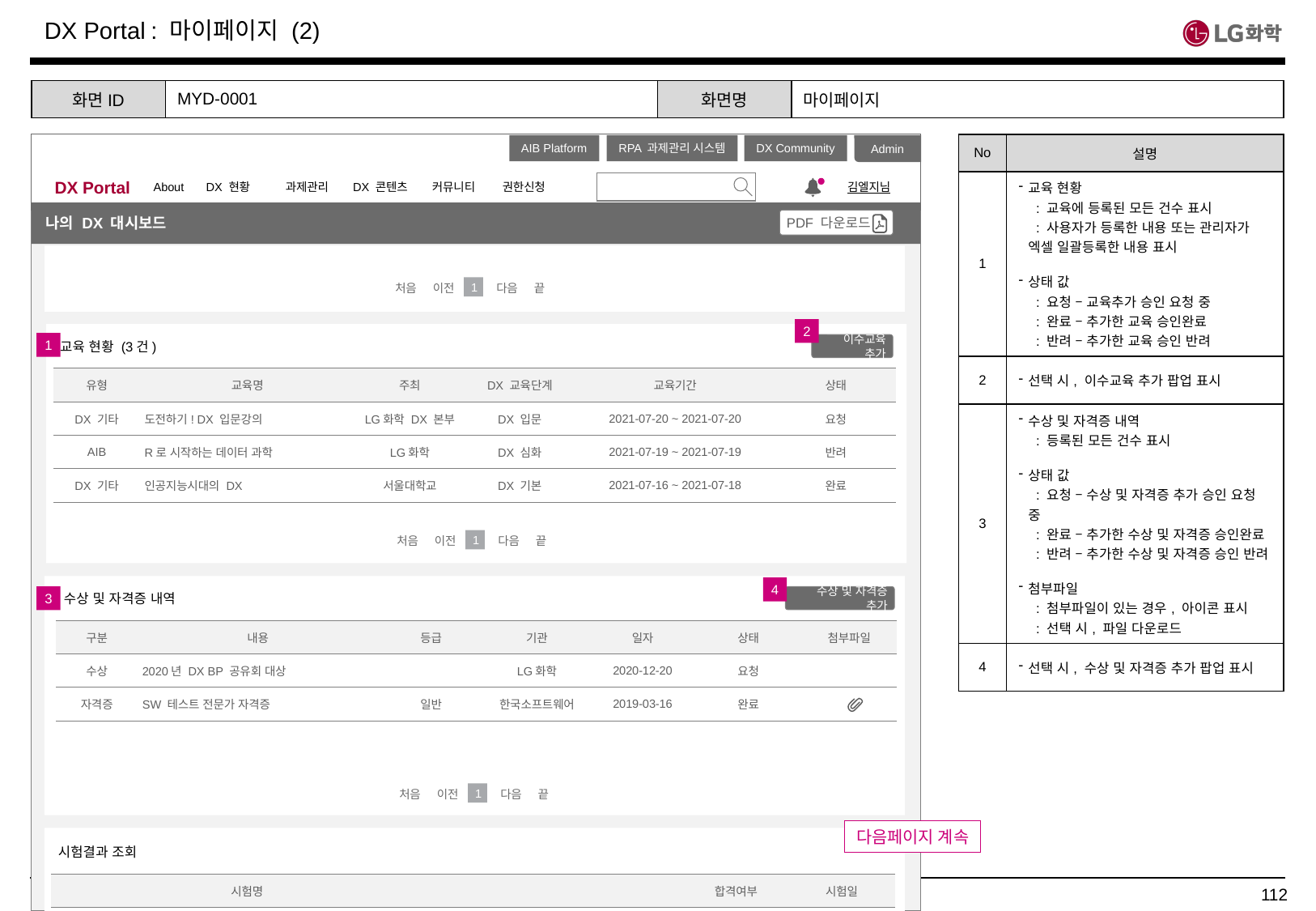

: 마이페이지 (2)
| 화면ID | MYD-0001 | 화면명 | 마이페이지 |
| --- | --- | --- | --- |

| No | 설명 |
| --- | --- |
| 1 | 교육 현황 : 교육에 등록된 모든 건수 표시 : 사용자가 등록한 내용 또는 관리자가 엑셀 일괄등록한 내용 표시 상태 값 : 요청 – 교육추가 승인 요청 중 : 완료 – 추가한 교육 승인완료 : 반려 – 추가한 교육 승인 반려 |
| 2 | 선택 시, 이수교육 추가 팝업 표시 |
| 3 | 수상 및 자격증 내역 : 등록된 모든 건수 표시 상태 값 : 요청 – 수상 및 자격증 추가 승인 요청 중 : 완료 – 추가한 수상 및 자격증 승인완료 : 반려 – 추가한 수상 및 자격증 승인 반려 첨부파일 : 첨부파일이 있는 경우, 아이콘 표시 : 선택 시, 파일 다운로드 |
| 4 | 선택 시, 수상 및 자격증 추가 팝업 표시 |

Admin
DX Portal

About
DX 현황
과제관리
DX 콘텐츠
커뮤니티
권한신청
김엘지님

AIB Platform
RPA 과제관리 시스템
DX Community

나의 DX 대시보드
PDF 다운로드

처음     이전
다음     끝
1
2

교육 현황 (3건)
1
이수교육 추가
| 유형 | 교육명 | 주최 | DX 교육단계 | 교육기간 | 상태 |
| --- | --- | --- | --- | --- | --- |
| DX 기타 | 도전하기! DX 입문강의 | LG화학 DX 본부 | DX 입문 | 2021-07-20 ~ 2021-07-20 | 요청 |
| AIB | R로 시작하는 데이터 과학 | LG화학 | DX 심화 | 2021-07-19 ~ 2021-07-19 | 반려 |
| DX 기타 | 인공지능시대의 DX | 서울대학교 | DX 기본 | 2021-07-16 ~ 2021-07-18 | 완료 |
처음     이전
다음     끝
1

4
수상 및 자격증 내역
3
수상 및 자격증 추가
| 구분 | 내용 | 등급 | 기관 | 일자 | 상태 | 첨부파일 |
| --- | --- | --- | --- | --- | --- | --- |
| 수상 | 2020년 DX BP 공유회 대상 |  | LG화학 | 2020-12-20 | 요청 |  |
| 자격증 | SW 테스트 전문가 자격증 | 일반 | 한국소프트웨어 | 2019-03-16 | 완료 |  |

처음     이전
다음     끝
1
다음페이지 계속

시험결과 조회
|  | 시험명 |  |  |  | 합격여부 | 시험일 |
| --- | --- | --- | --- | --- | --- | --- |